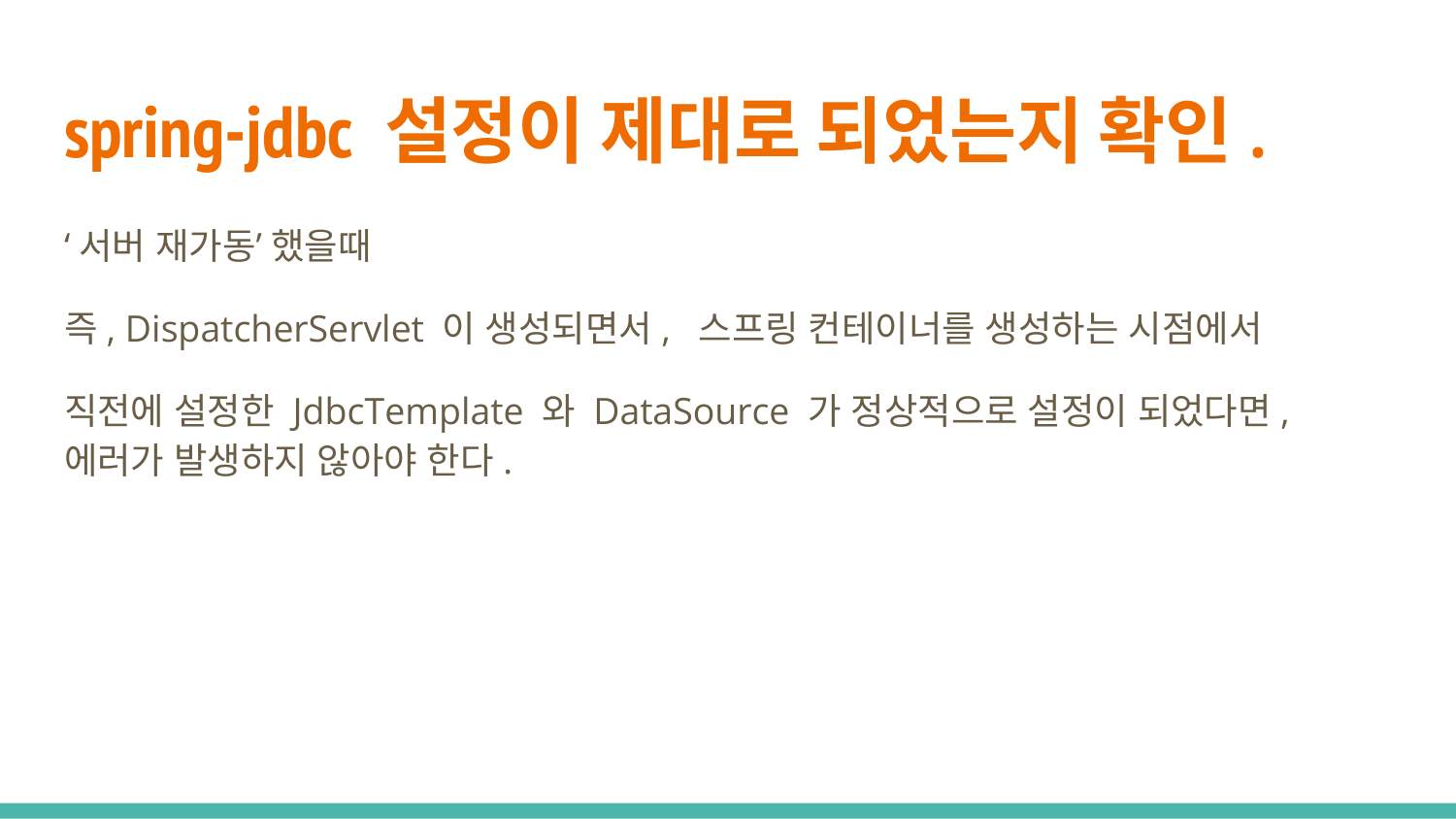

# spring-jdbc 설정이 제대로 되었는지 확인.
‘서버 재가동’ 했을때
즉, DispatcherServlet 이 생성되면서,  스프링 컨테이너를 생성하는 시점에서
직전에 설정한 JdbcTemplate 와 DataSource 가 정상적으로 설정이 되었다면, 에러가 발생하지 않아야 한다.